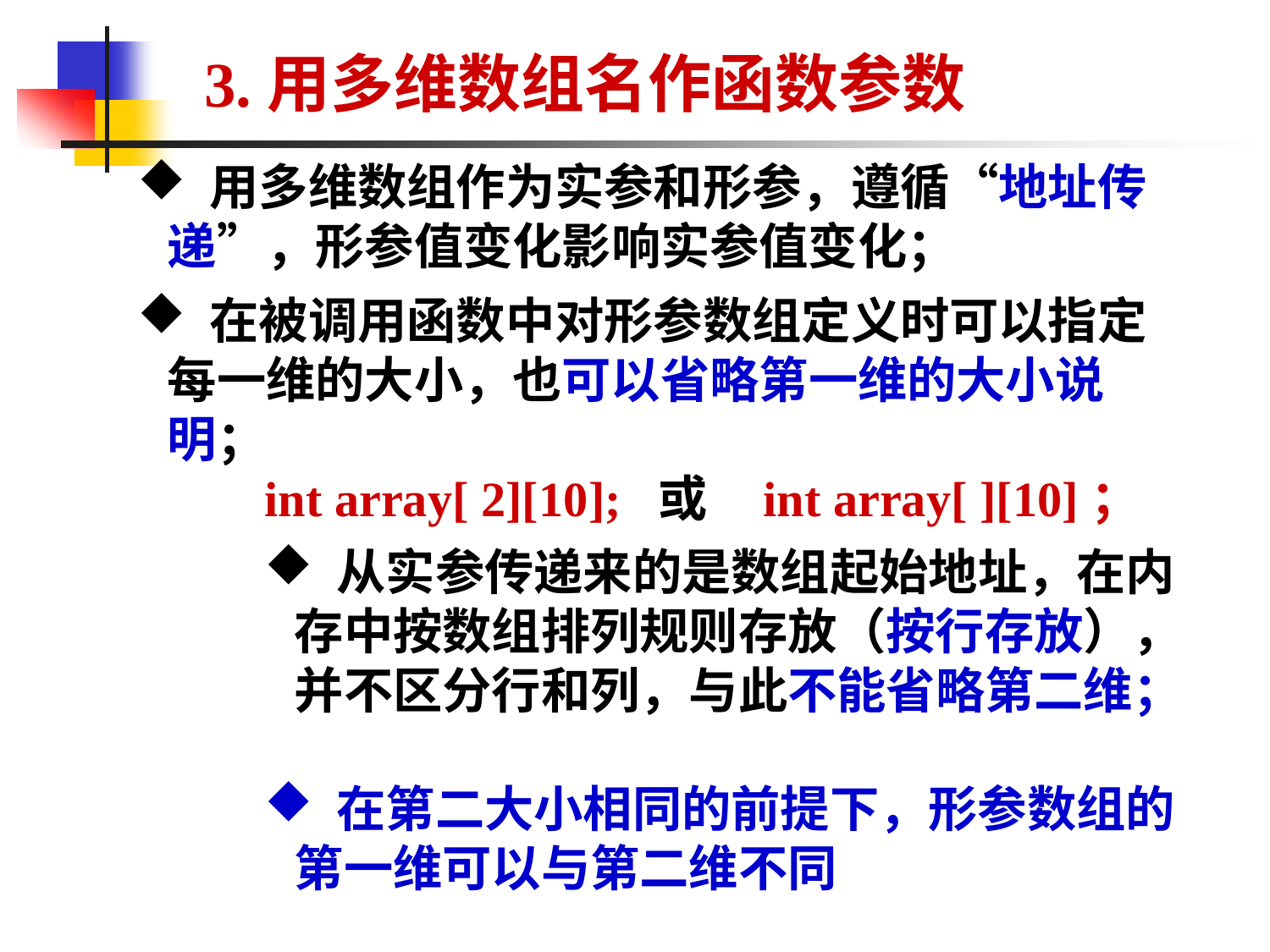

3.用多维数组名作函数参数
 用多维数组作为实参和形参，遵循“地址传递”，形参值变化影响实参值变化；
 在被调用函数中对形参数组定义时可以指定每一维的大小，也可以省略第一维的大小说明；
int array[ 2][10];  或    int array[ ][10]；
 从实参传递来的是数组起始地址，在内存中按数组排列规则存放（按行存放），并不区分行和列，与此不能省略第二维；

 在第二大小相同的前提下，形参数组的第一维可以与第二维不同